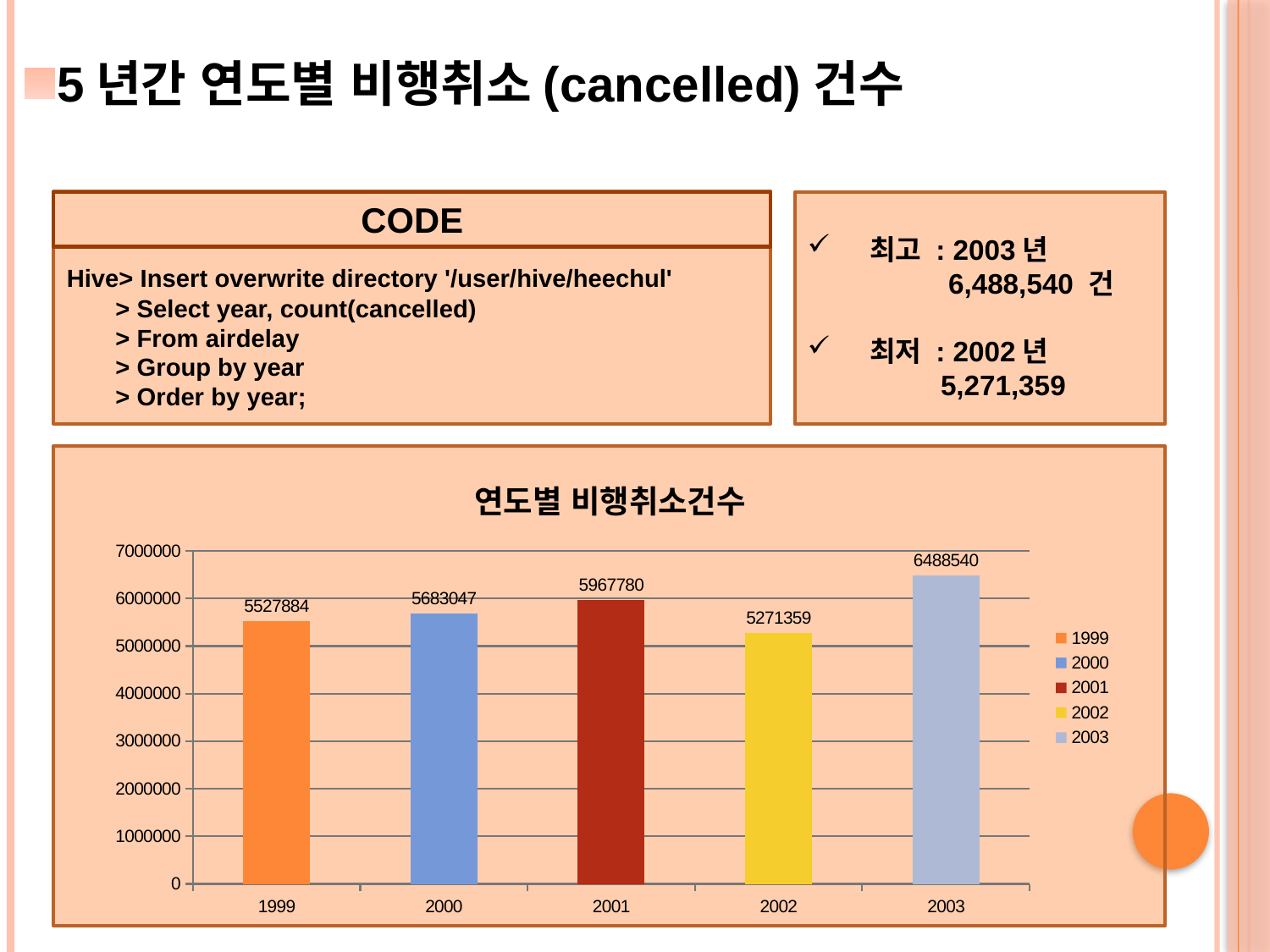

5년간 연도별 비행취소(cancelled)건수

CODE
Hive> Insert overwrite directory '/user/hive/heechul'
       > Select year, count(cancelled)
       > From airdelay
       > Group by year
       > Order by year;

  최고 : 2003년
                  6,488,540 건

  최저 : 2002년
                 5,271,359

### Chart: 연도별 비행취소건수

| Category | count(cancelled) |
|---|---|
| 1999 | 5527884.0 |
| 2000 | 5683047.0 |
| 2001 | 5967780.0 |
| 2002 | 5271359.0 |
| 2003 | 6488540.0 |